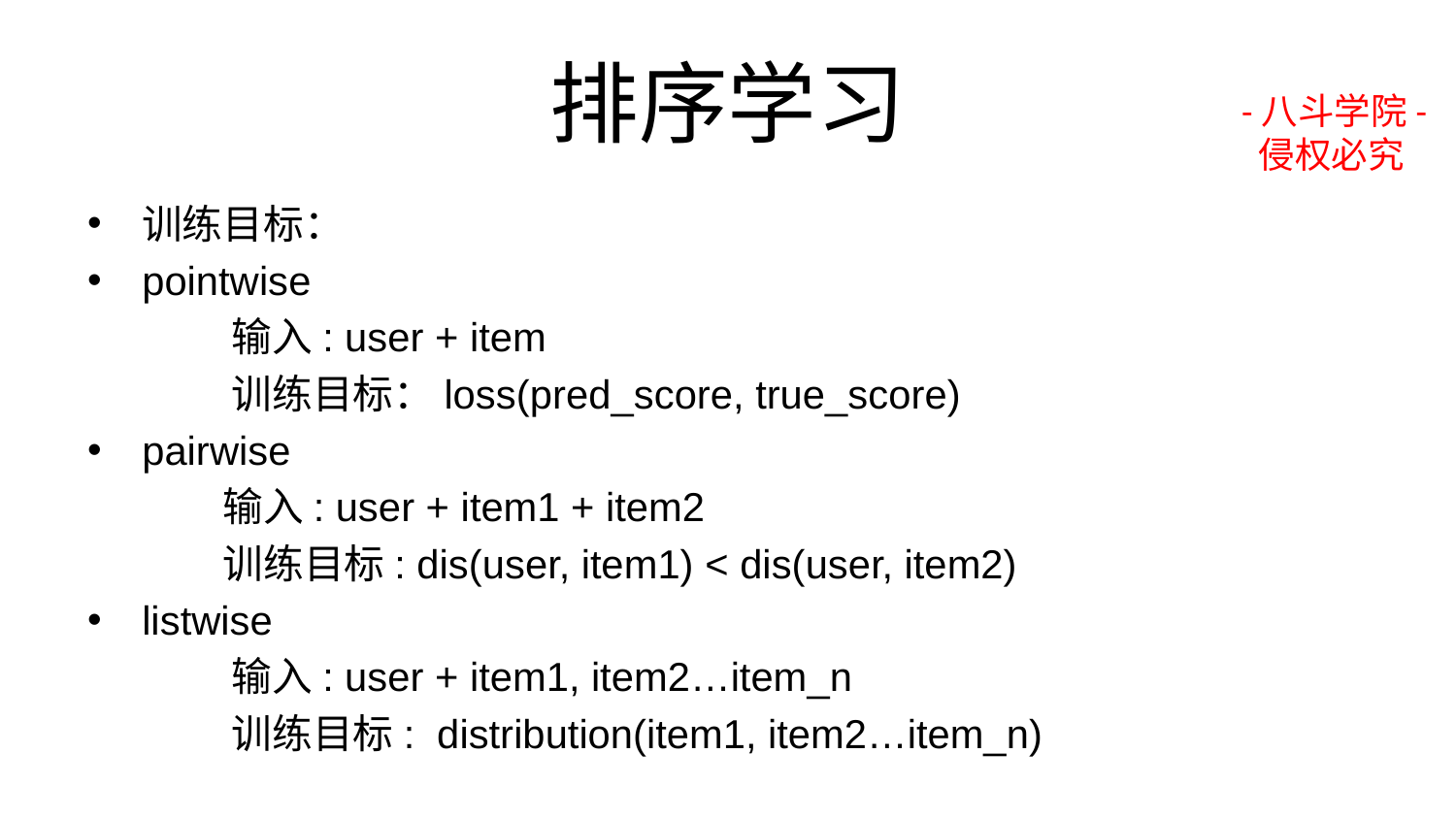

# 排序学习
-八斗学院-
 侵权必究
训练目标：
pointwise
               输入: user + item
               训练目标：loss(pred_score, true_score)
pairwise
              输入: user + item1 + item2
              训练目标: dis(user, item1) < dis(user, item2)
listwise
               输入: user + item1, item2…item_n
               训练目标:  distribution(item1, item2…item_n)